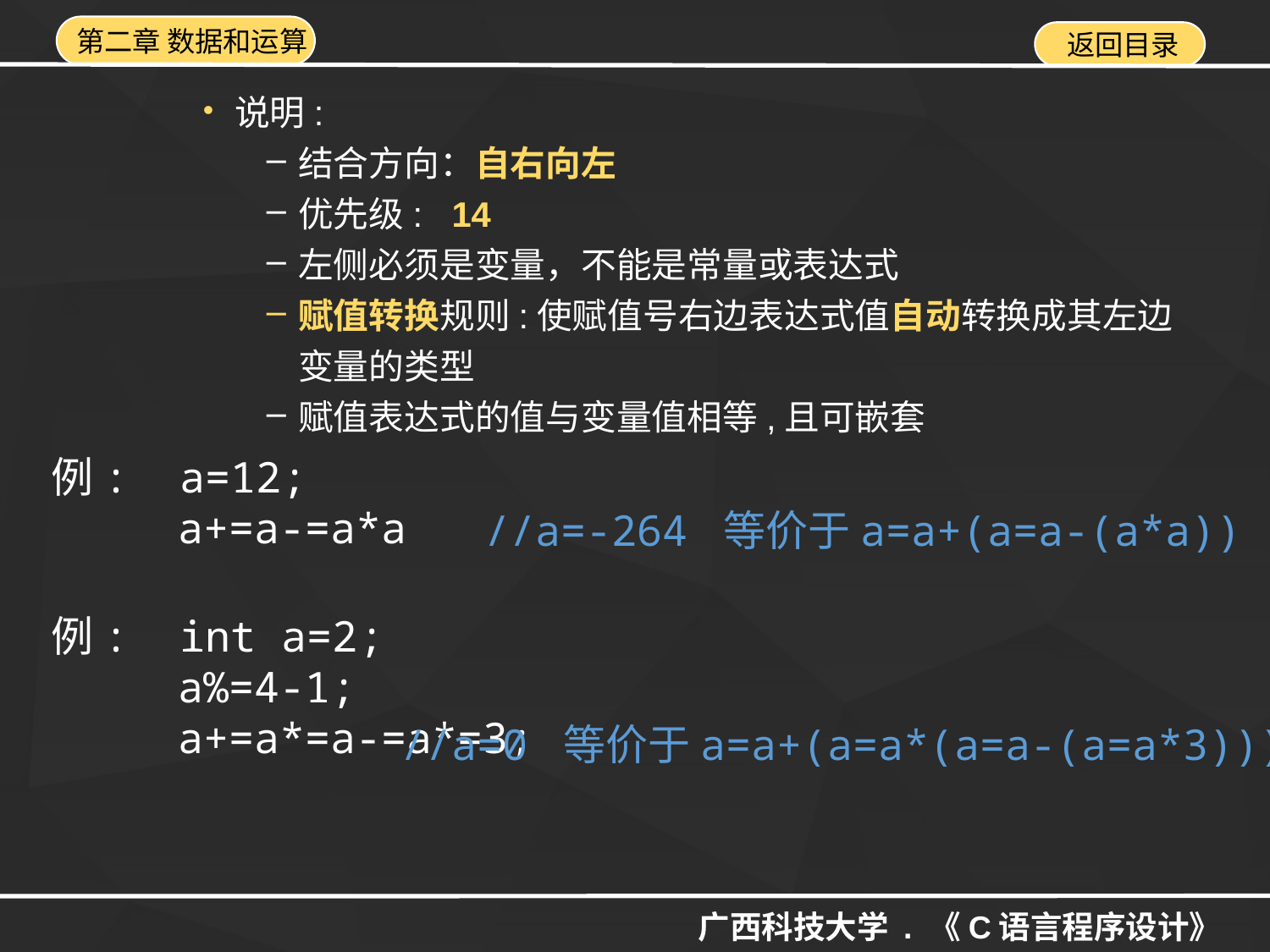

说明:
结合方向：自右向左
优先级:   14
左侧必须是变量，不能是常量或表达式
赋值转换规则:使赋值号右边表达式值自动转换成其左边变量的类型
赋值表达式的值与变量值相等,且可嵌套
例:  a=12;
     a+=a-=a*a
//a=-264 等价于a=a+(a=a-(a*a))
例:  int a=2;
     a%=4-1;
     a+=a*=a-=a*=3;
//a=0 等价于a=a+(a=a*(a=a-(a=a*3)))